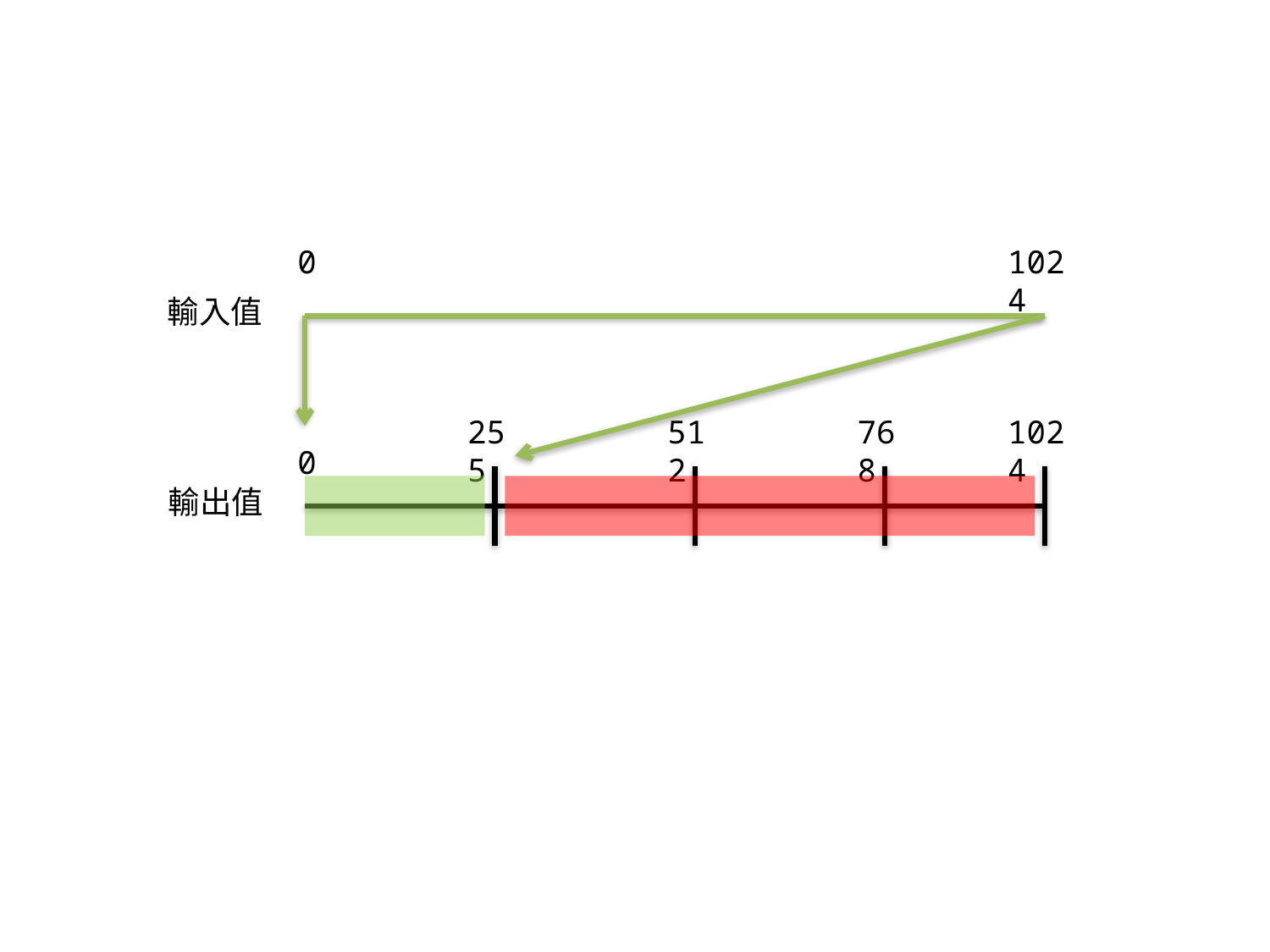

0
1024
輸入值
255
512
768
1024
0
輸出值